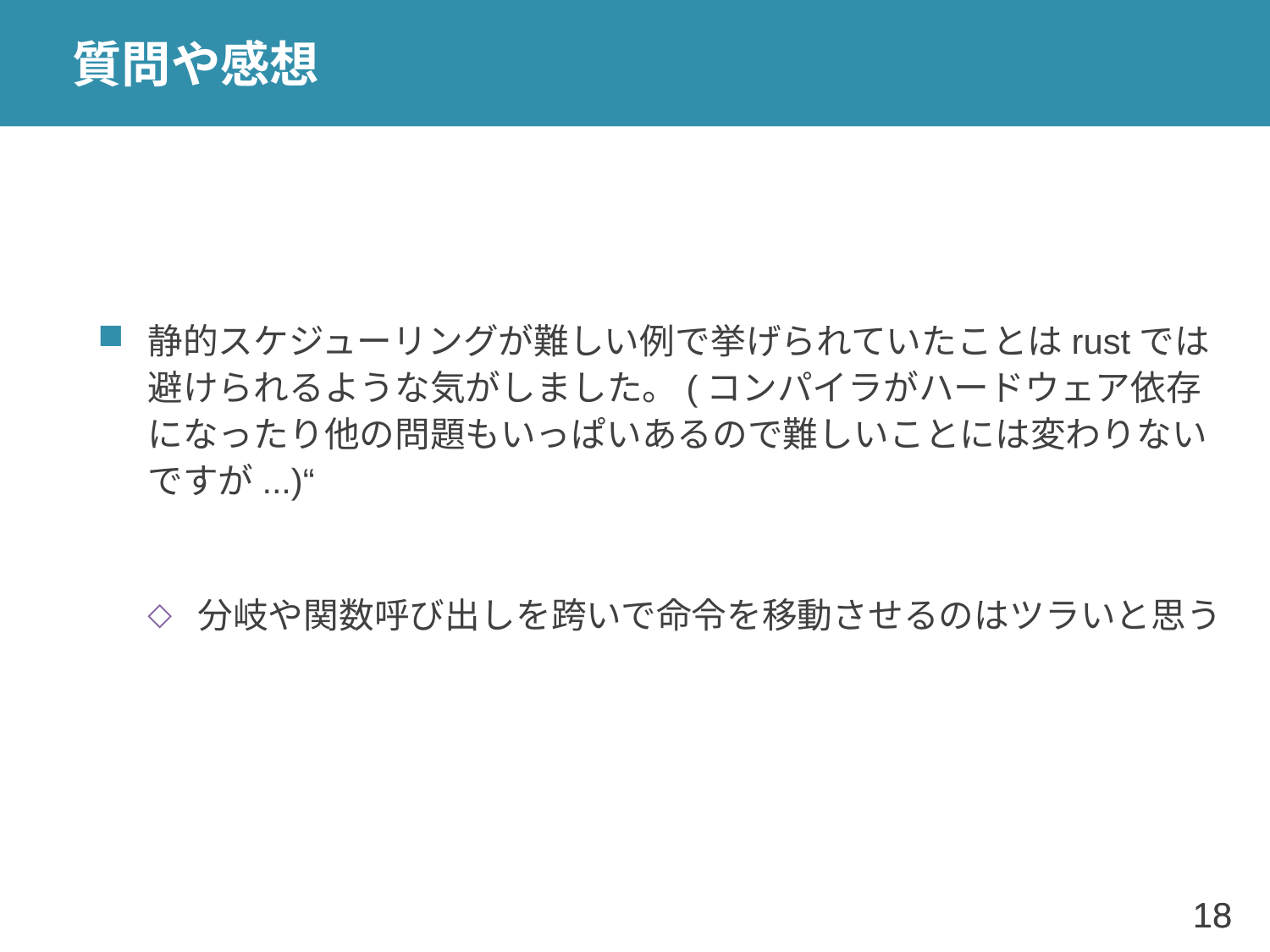

# 質問や感想
静的スケジューリングが難しい例で挙げられていたことはrustでは避けられるような気がしました。(コンパイラがハードウェア依存になったり他の問題もいっぱいあるので難しいことには変わりないですが...)“

分岐や関数呼び出しを跨いで命令を移動させるのはツラいと思う